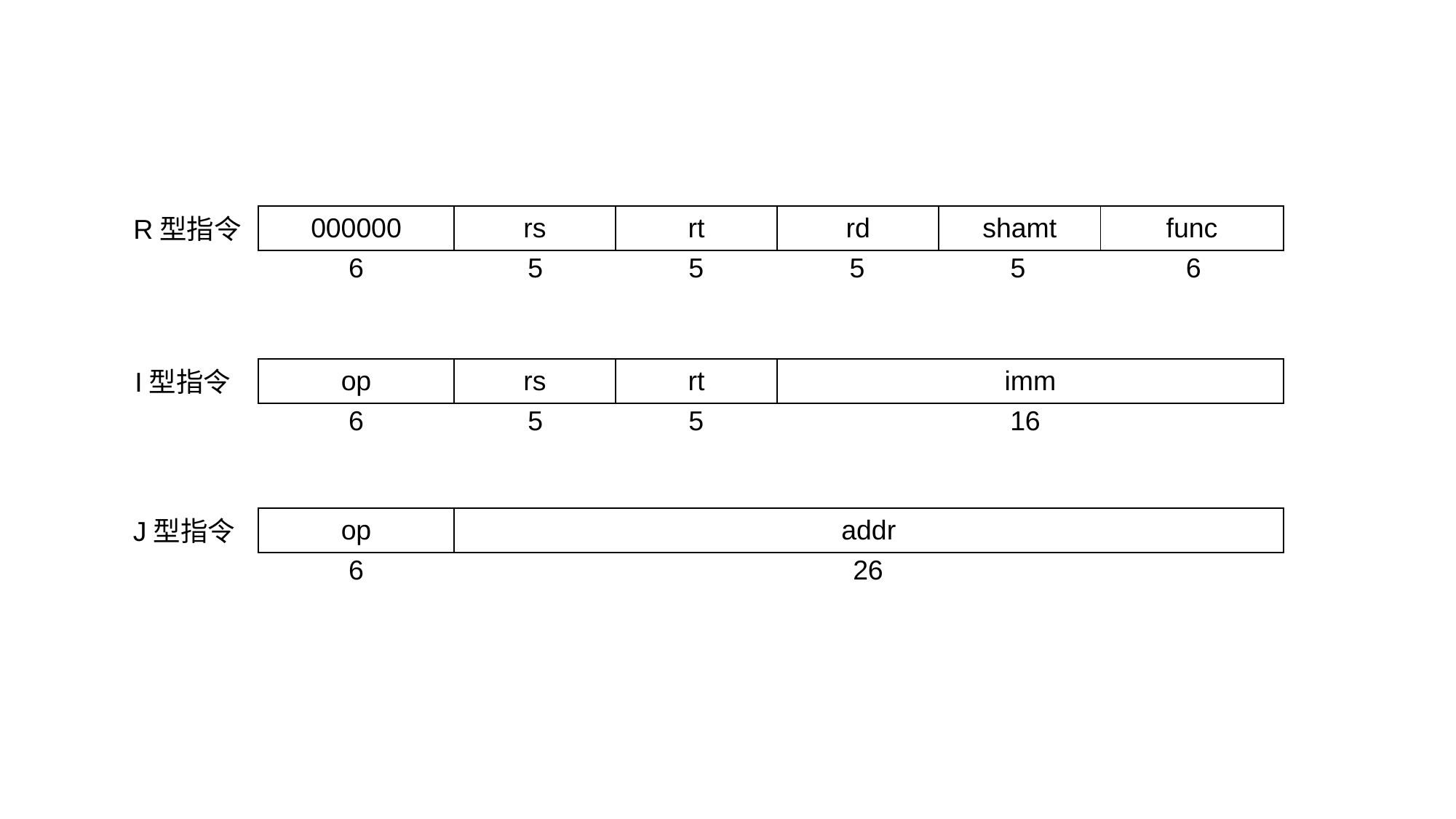

| 000000 | rs | rt | rd | shamt | func |
| --- | --- | --- | --- | --- | --- |
R型指令
6
5
5
5
5
6
| op | rs | rt | imm |
| --- | --- | --- | --- |
I型指令
6
5
5
16
| op | addr |
| --- | --- |
J型指令
6
26